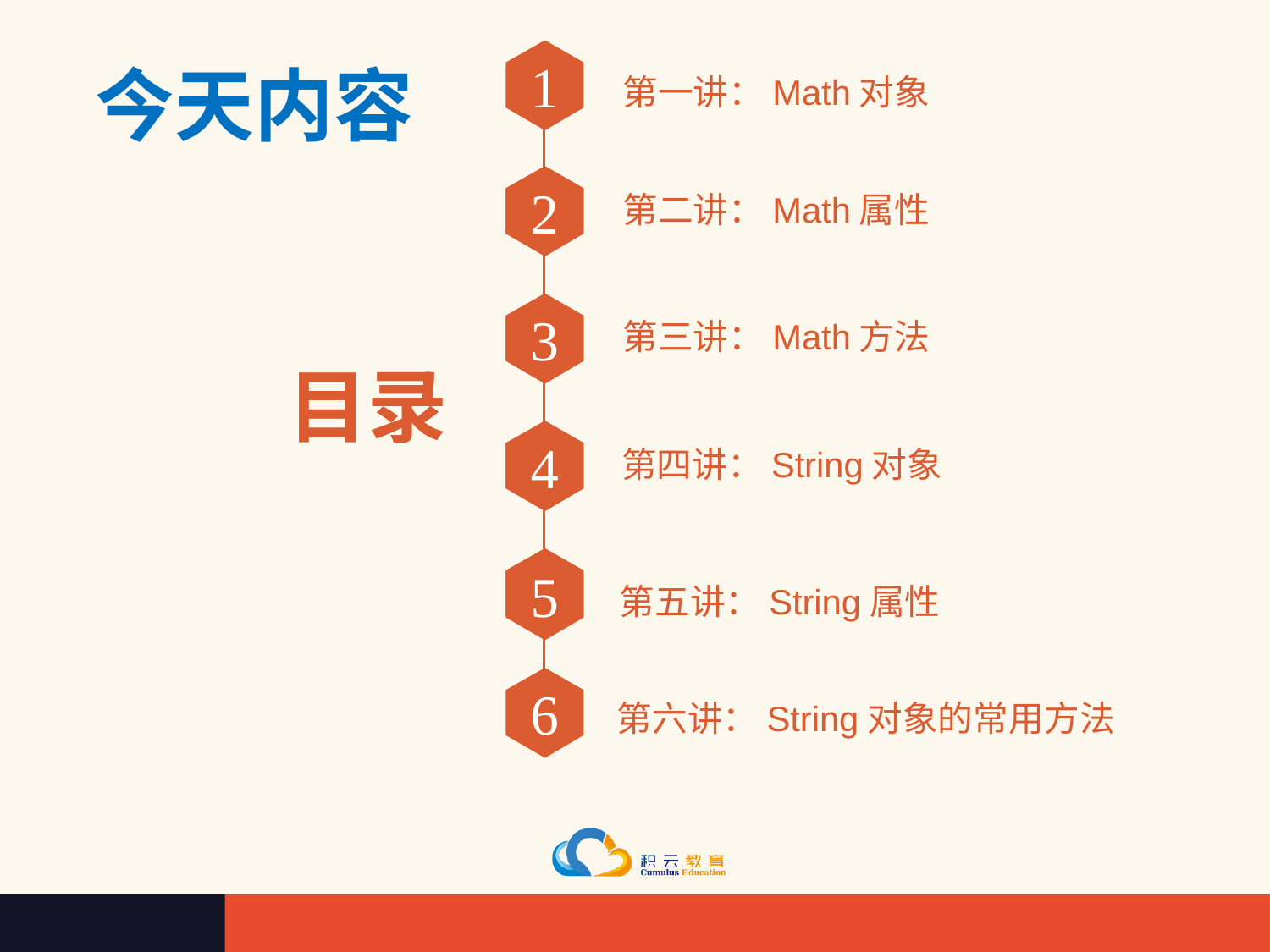

1
今天内容
第一讲：Math对象
2
第二讲：Math属性
3
第三讲：Math方法
目录
4
第四讲：String对象
5
第五讲：String属性
6
第六讲：String对象的常用方法